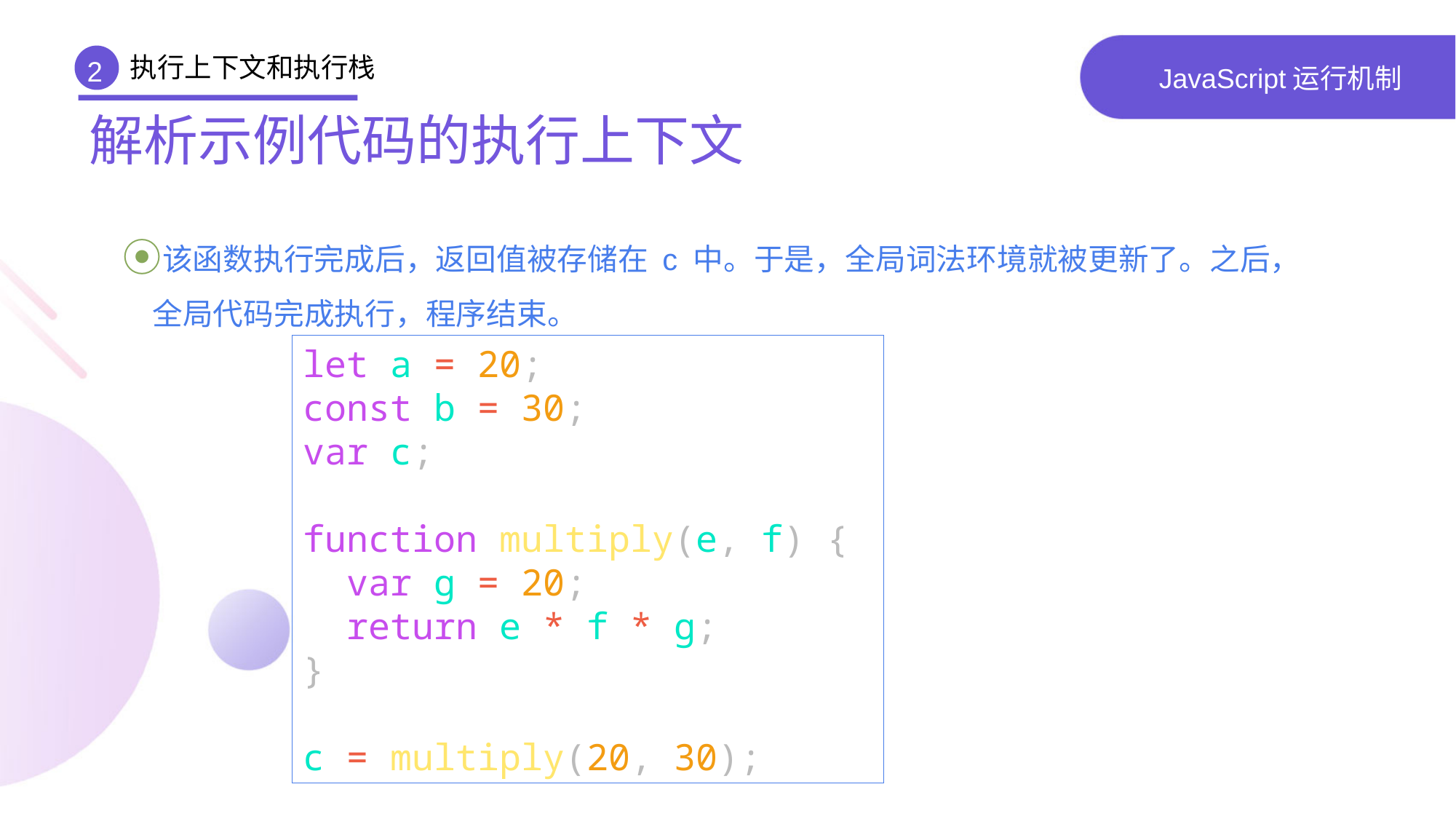

执行上下文和执行栈
2
# JavaScript运行机制
解析示例代码的执行上下文
该函数执行完成后，返回值被存储在 c 中。于是，全局词法环境就被更新了。之后，全局代码完成执行，程序结束。

let a = 20;
const b = 30;
var c;
function multiply(e, f) {
  var g = 20;
  return e * f * g;
}
c = multiply(20, 30);